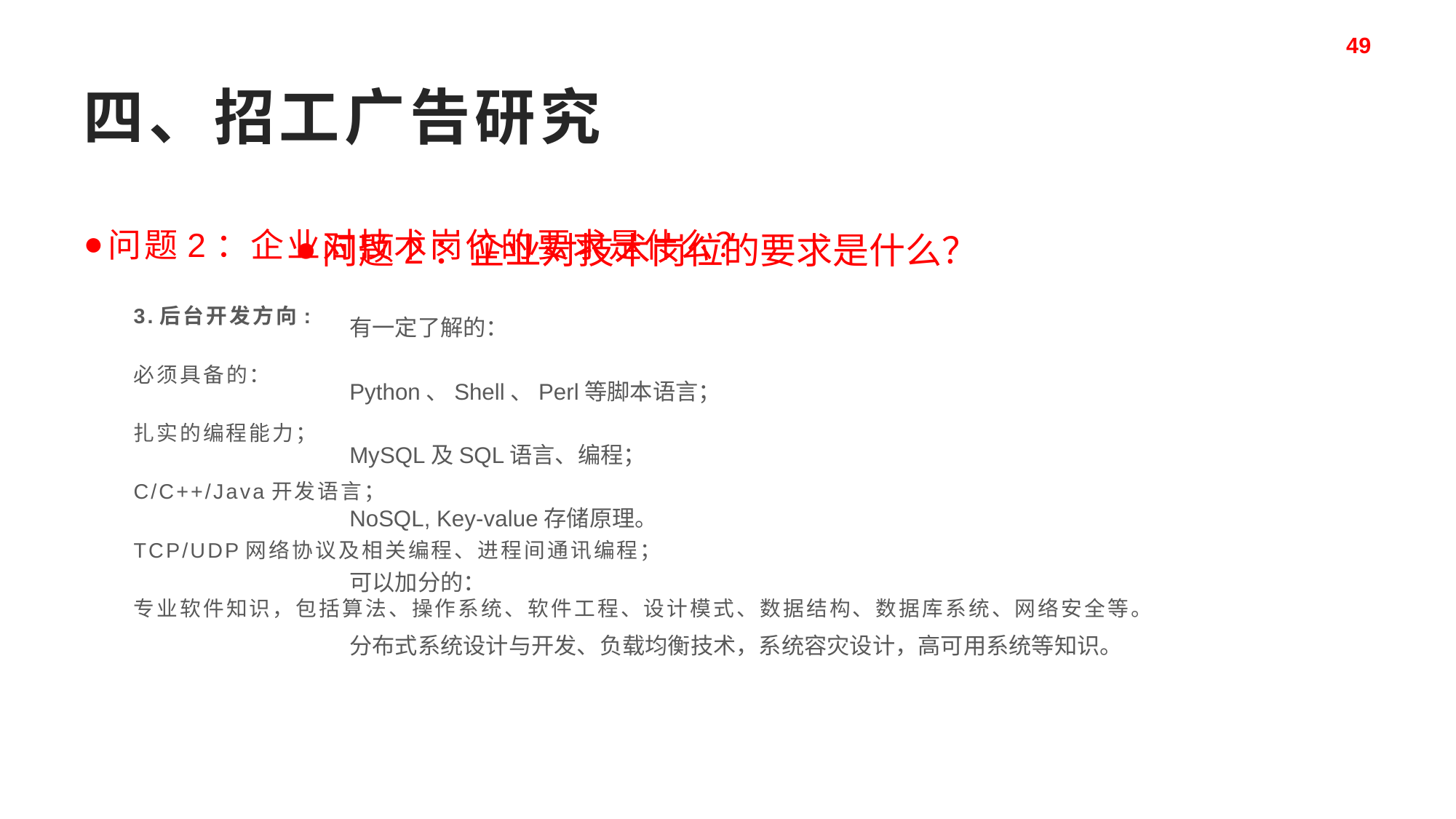

# 四、招工广告研究
问题2：企业对技术岗位的要求是什么？
3.后台开发方向:
必须具备的：
扎实的编程能力；
C/C++/Java开发语言；
TCP/UDP网络协议及相关编程、进程间通讯编程；
专业软件知识，包括算法、操作系统、软件工程、设计模式、数据结构、数据库系统、网络安全等。

问题2：企业对技术岗位的要求是什么？
有一定了解的：
Python、Shell、Perl等脚本语言；
MySQL及SQL语言、编程；
NoSQL, Key-value存储原理。
可以加分的：
分布式系统设计与开发、负载均衡技术，系统容灾设计，高可用系统等知识。